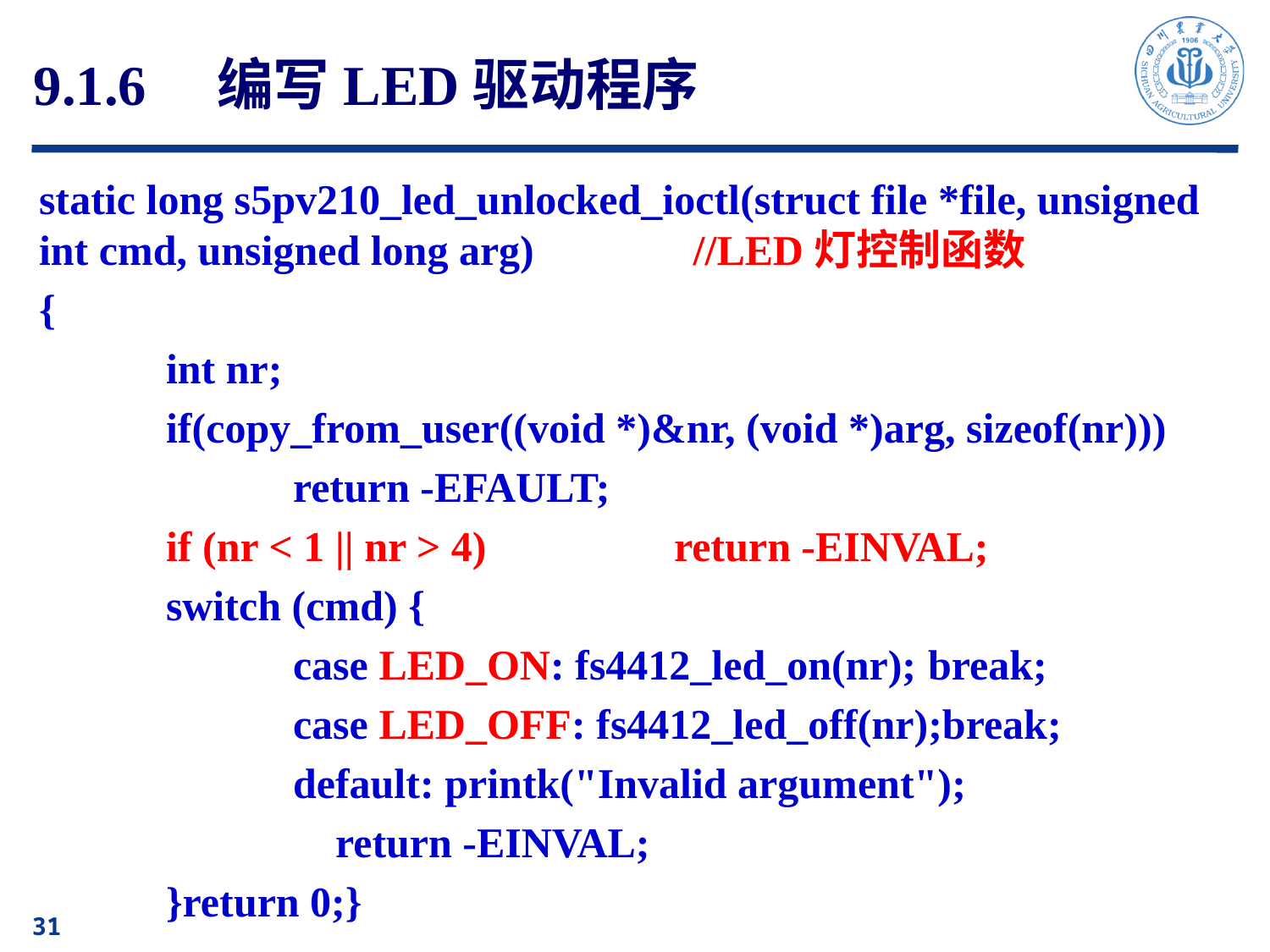

# 9.1.6　编写LED驱动程序
static long s5pv210_led_unlocked_ioctl(struct file *file, unsigned int cmd, unsigned long arg)               //LED灯控制函数
{
	int nr;
	if(copy_from_user((void *)&nr, (void *)arg, sizeof(nr)))
		return -EFAULT;
	if (nr < 1 || nr > 4)  		return -EINVAL;
	switch (cmd) {
		case LED_ON: fs4412_led_on(nr);	break;
		case LED_OFF: fs4412_led_off(nr);break;
		default: printk("Invalid argument");
                            return -EINVAL;
	}return 0;}